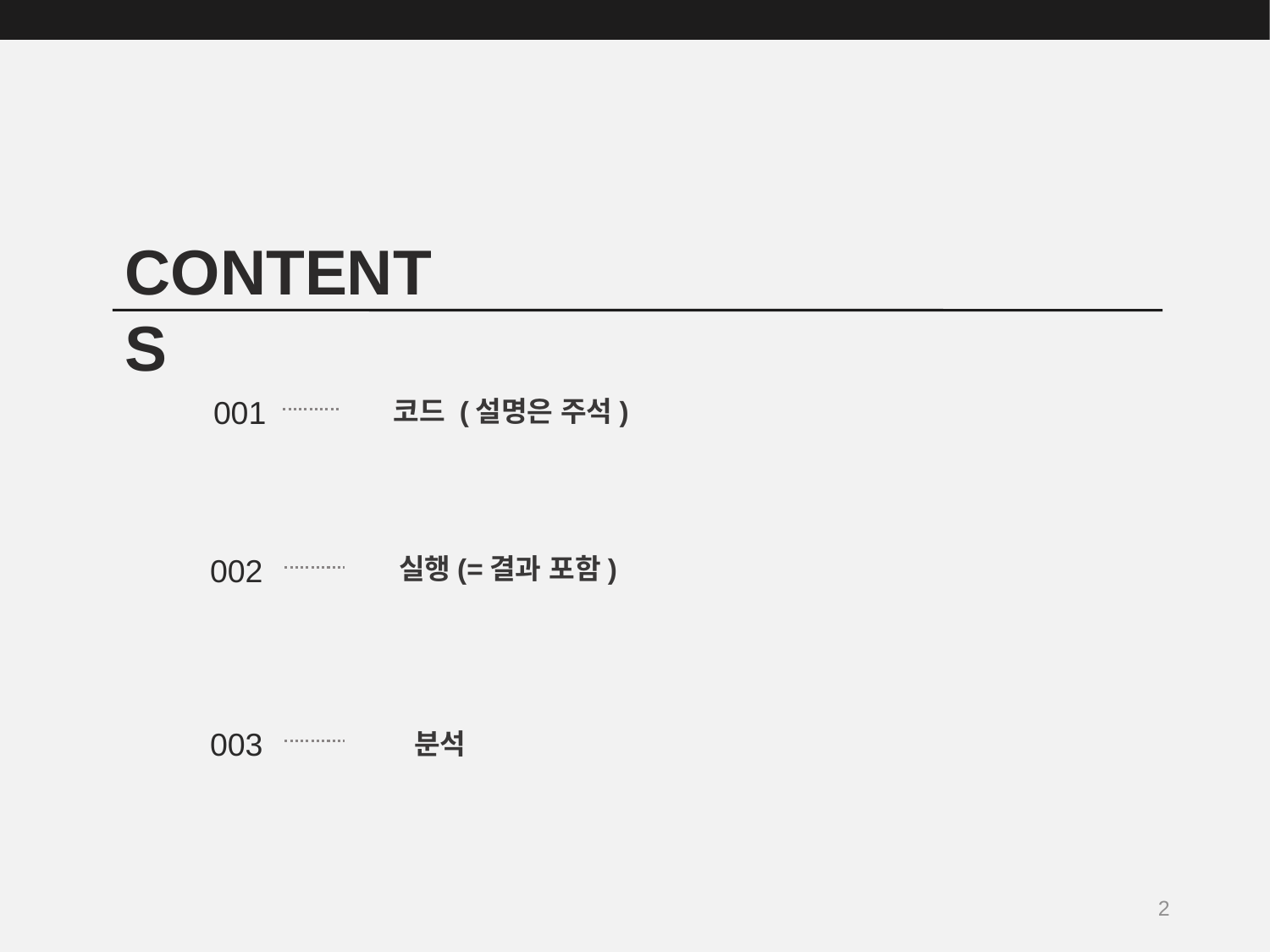

CONTENTS
001
코드 (설명은 주석)
002
실행(=결과 포함)
003
분석
2